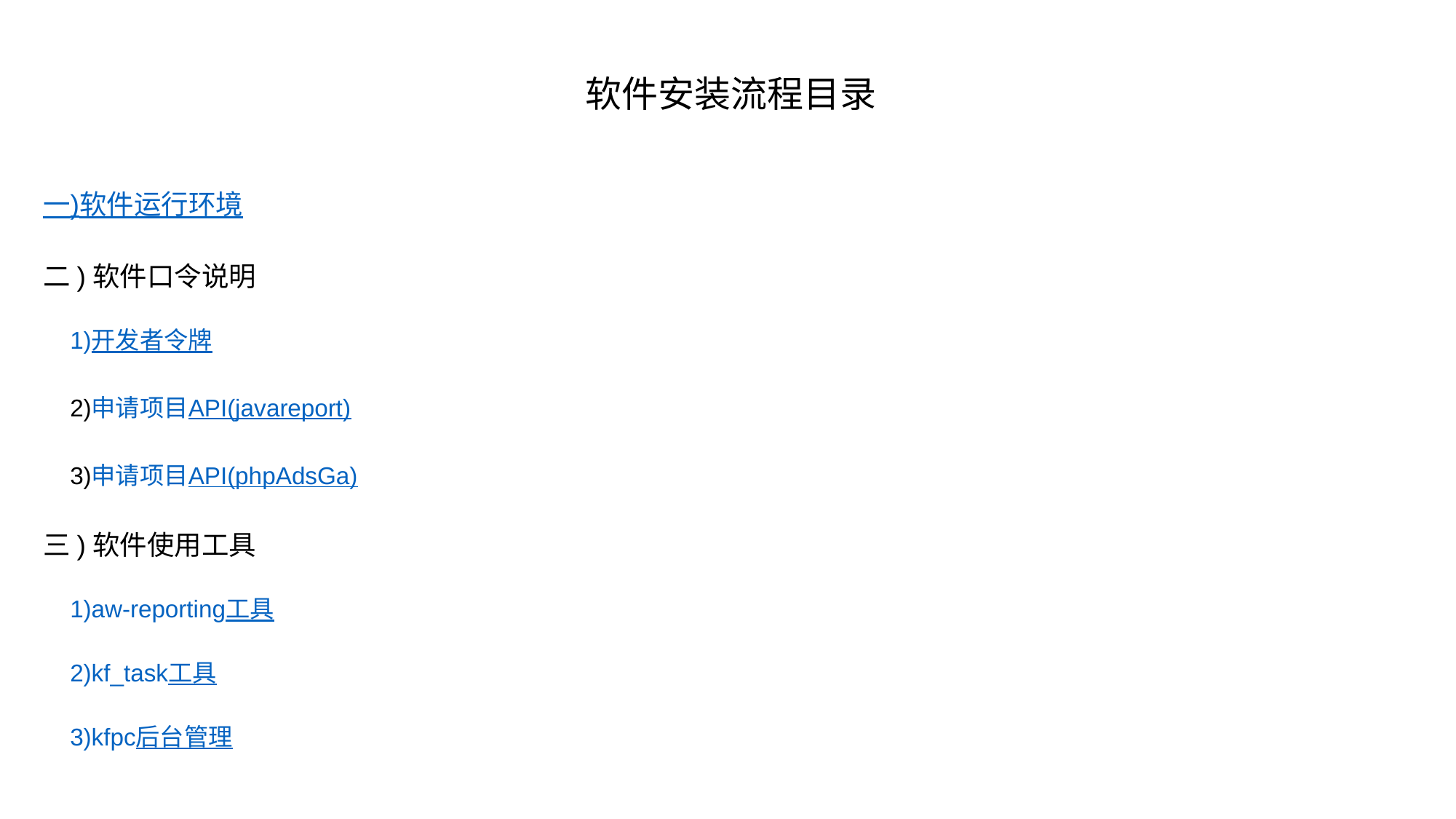

软件安装流程目录
一)软件运行环境

二)软件口令说明

    1)开发者令牌

    2)申请项目API(javareport)

    3)申请项目API(phpAdsGa)

三)软件使用工具

    1)aw-reporting工具

    2)kf_task工具

    3)kfpc后台管理